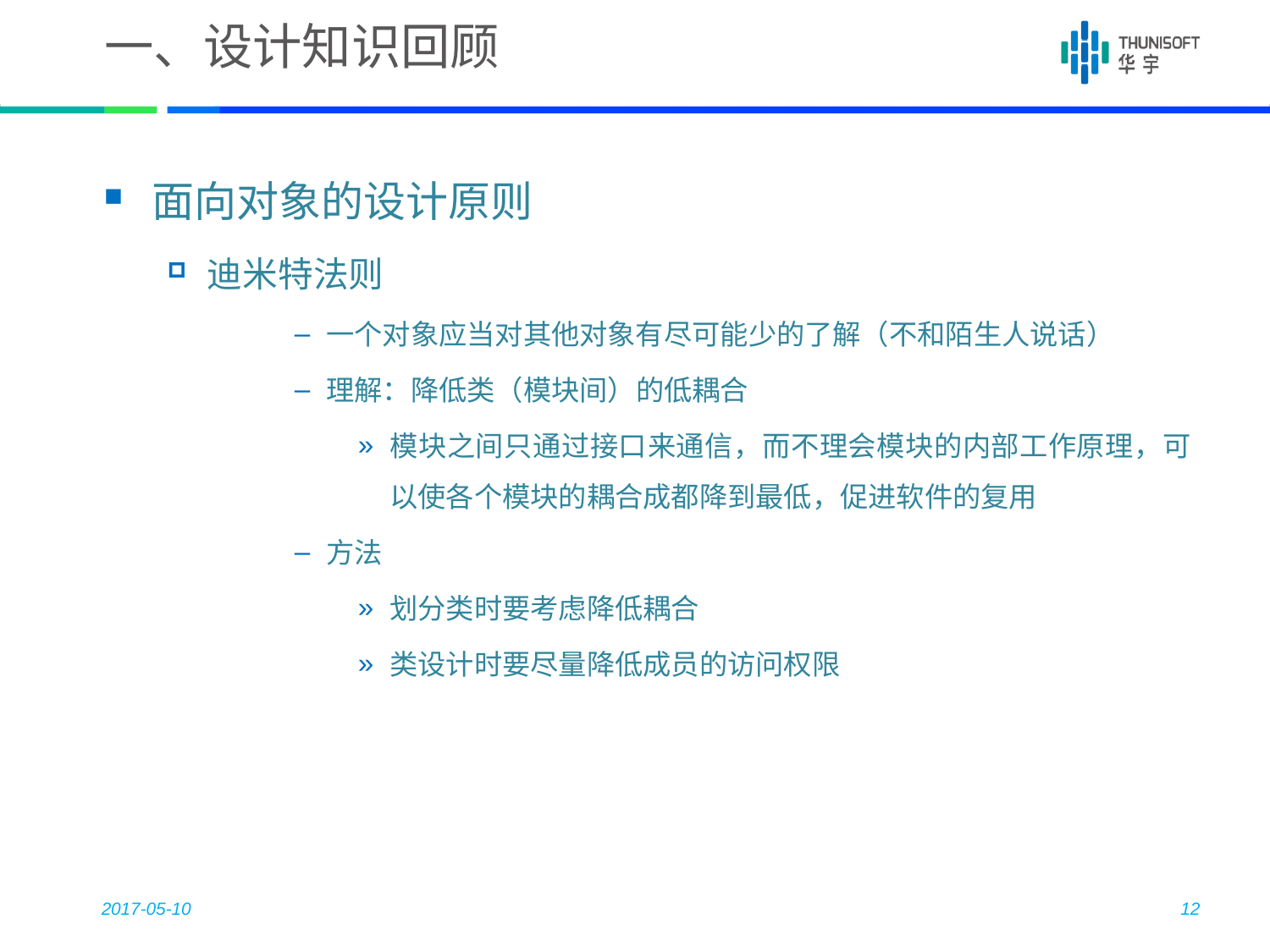

# 一、设计知识回顾
面向对象的设计原则
迪米特法则
一个对象应当对其他对象有尽可能少的了解（不和陌生人说话）
理解：降低类（模块间）的低耦合
模块之间只通过接口来通信，而不理会模块的内部工作原理，可以使各个模块的耦合成都降到最低，促进软件的复用
方法
划分类时要考虑降低耦合
类设计时要尽量降低成员的访问权限

2017-05-10
12